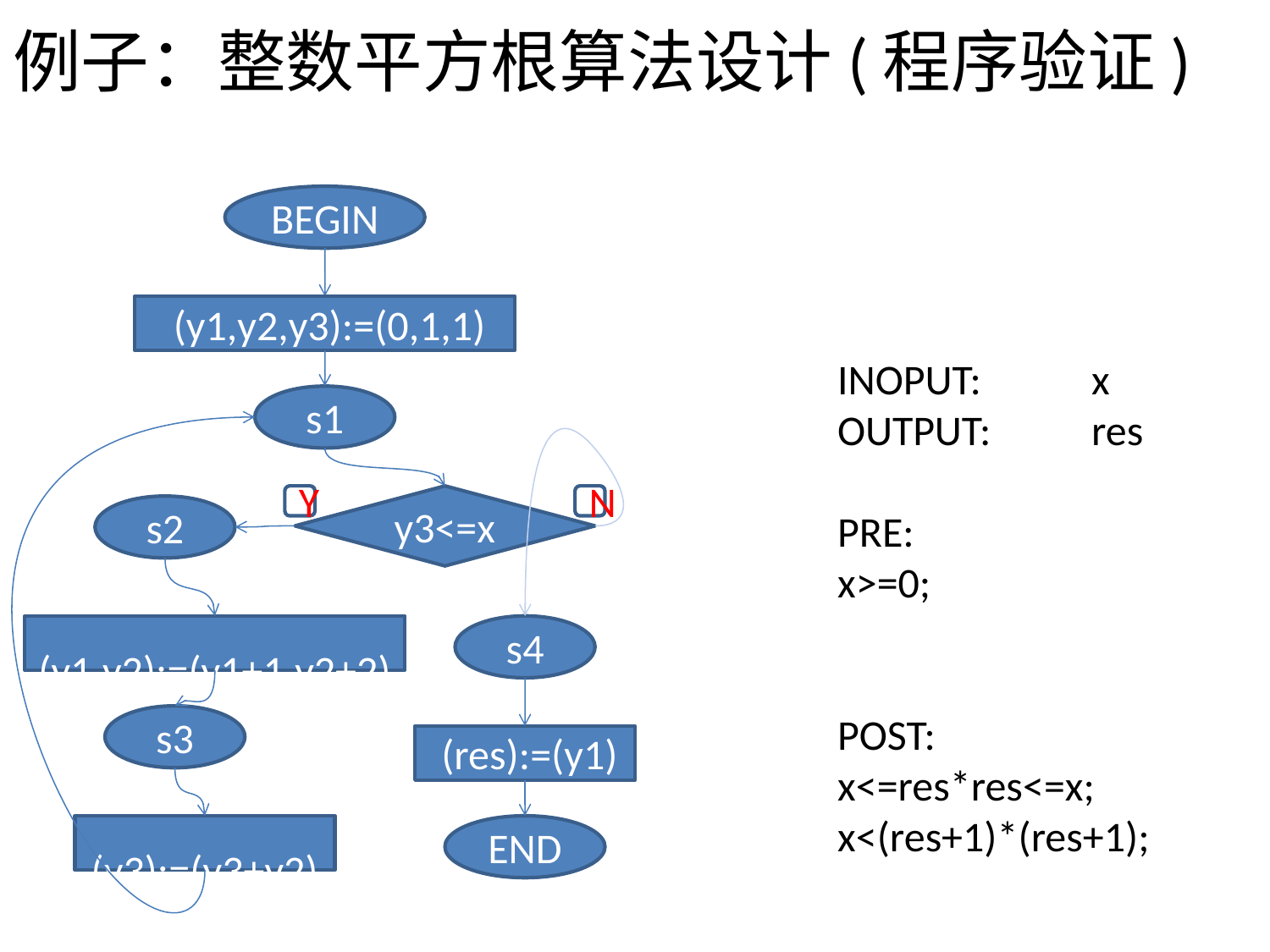

例子：整数平方根算法设计(程序验证)
BEGIN
 (y1,y2,y3):=(0,1,1)
INOPUT:	x
OUTPUT:	res

PRE:
x>=0;

POST:
x<=res*res<=x; x<(res+1)*(res+1);

s1
Y
y3<=x
N
s2
 (y1,y2):=(y1+1,y2+2)
s4
s3
 (res):=(y1)
 (y3):=(y3+y2)
END